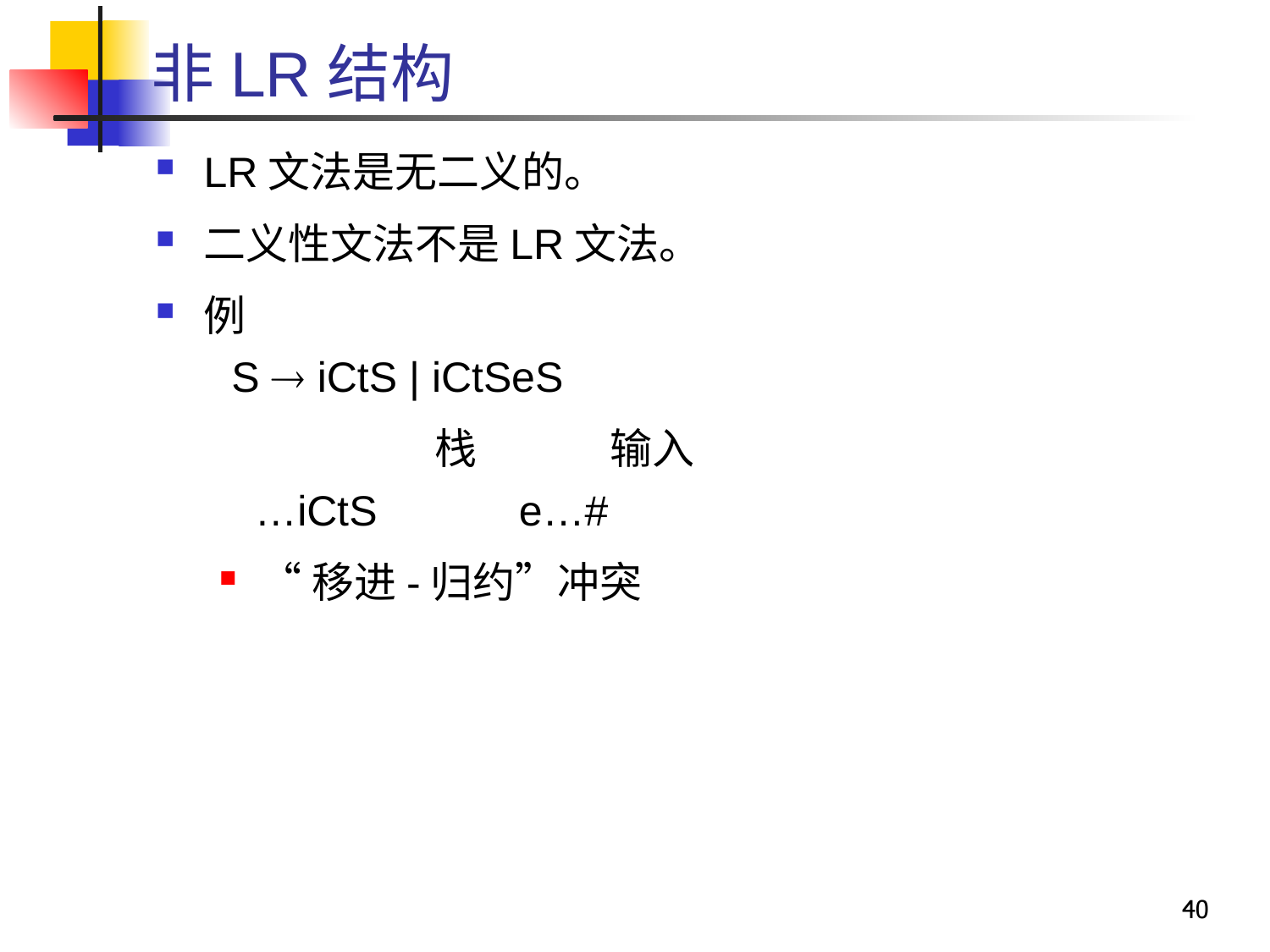

# 非LR结构
LR文法是无二义的。
二义性文法不是LR文法。
例
 S → iCtS | iCtSeS
		    栈              输入
   …iCtS            e…#
“移进-归约”冲突
40